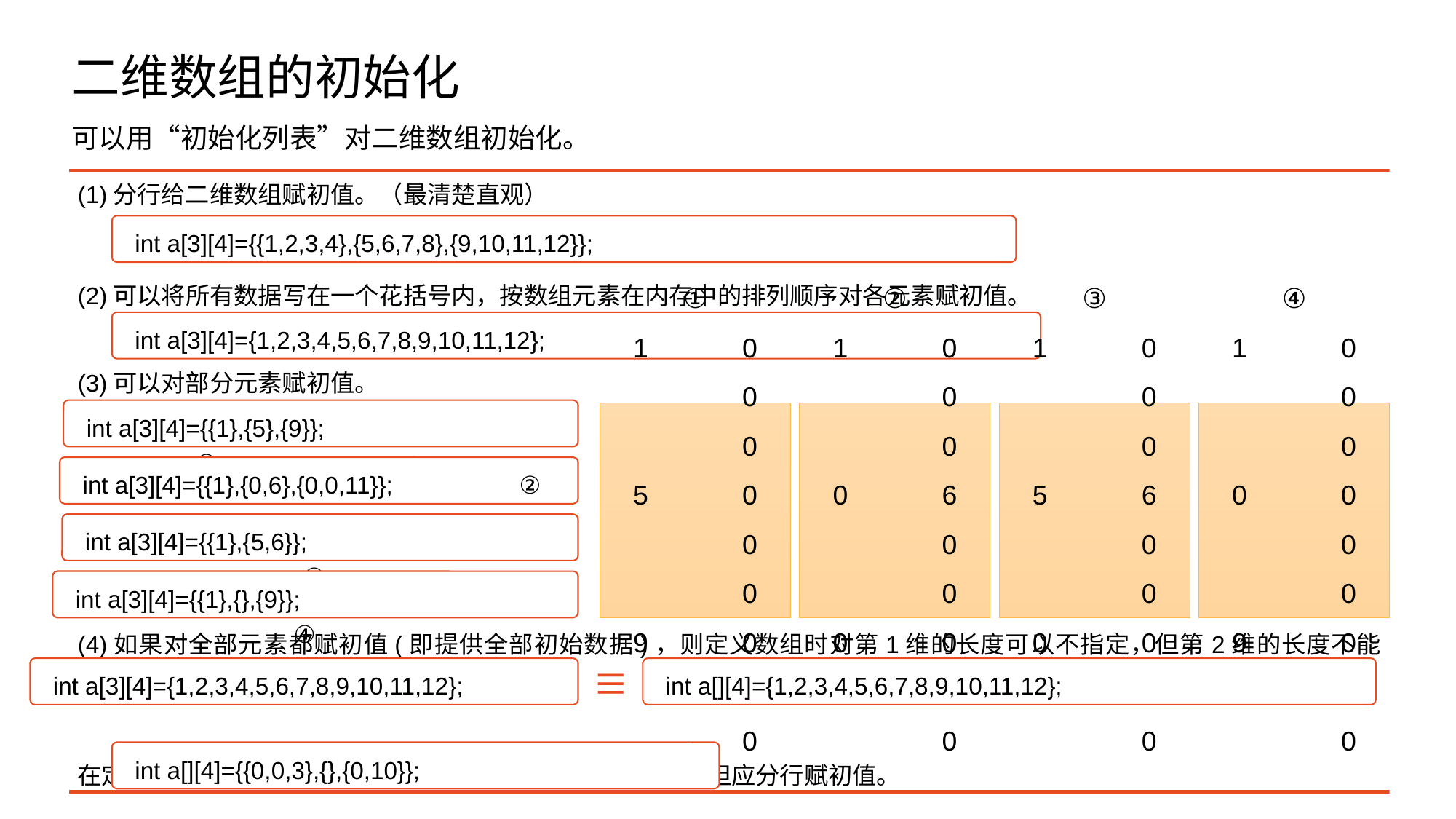

# 二维数组的初始化
可以用“初始化列表”对二维数组初始化。
(1)分行给二维数组赋初值。（最清楚直观）

(2)可以将所有数据写在一个花括号内，按数组元素在内存中的排列顺序对各元素赋初值。

(3)可以对部分元素赋初值。

(4)如果对全部元素都赋初值(即提供全部初始数据)，则定义数组时对第1维的长度可以不指定，但第2维的长度不能省。

在定义时也可以只对部分元素赋初值而省略第1维的长度，但应分行赋初值。
int a[3][4]={{1,2,3,4},{5,6,7,8},{9,10,11,12}};
int a[3][4]={1,2,3,4,5,6,7,8,9,10,11,12};
int a[3][4]={{1},{5},{9}};			①
①
1	0	0	0
5	0	0	0
9	0	0	0
②
1	0	0	0
0	6	0	0
0	0	11	0
③
1	0	0	0
5	6	0	0
0	0	0	0
④
1	0	0	0
0	0	0	0
9	0	0	0
int a[3][4]={{1},{0,6},{0,0,11}};		②
int a[3][4]={{1},{5,6}};				③
int a[3][4]={{1},{},{9}};				④

int a[3][4]={1,2,3,4,5,6,7,8,9,10,11,12};
int a[][4]={1,2,3,4,5,6,7,8,9,10,11,12};
int a[][4]={{0,0,3},{},{0,10}};